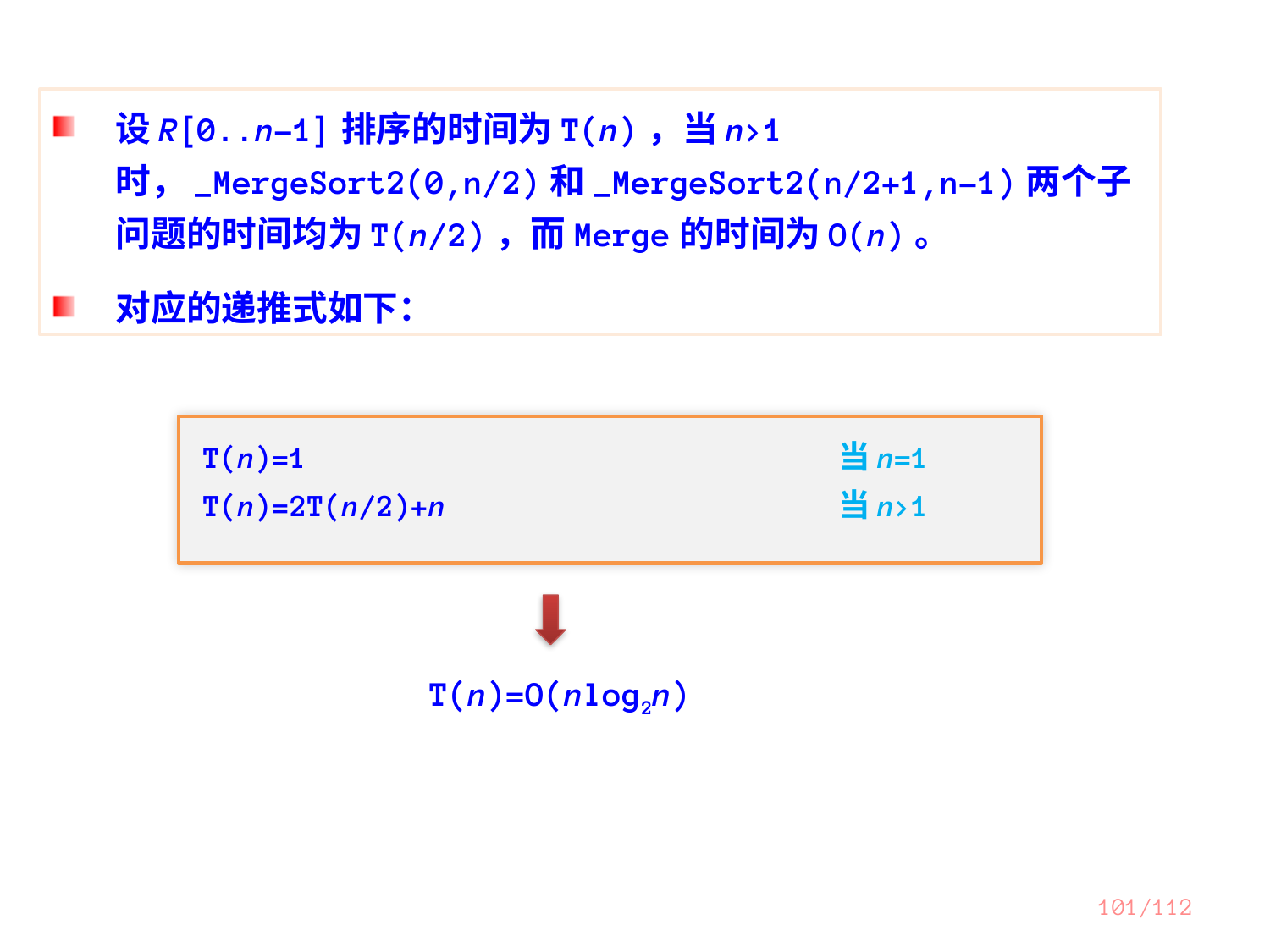

设R[0..n-1]排序的时间为T(n)，当n>1时，_MergeSort2(0,n/2)和_MergeSort2(n/2+1,n-1)两个子问题的时间均为T(n/2)，而Merge的时间为O(n)。
对应的递推式如下：
T(n)=1					当n=1
T(n)=2T(n/2)+n				当n>1

T(n)=O(nlog2n)
101/112